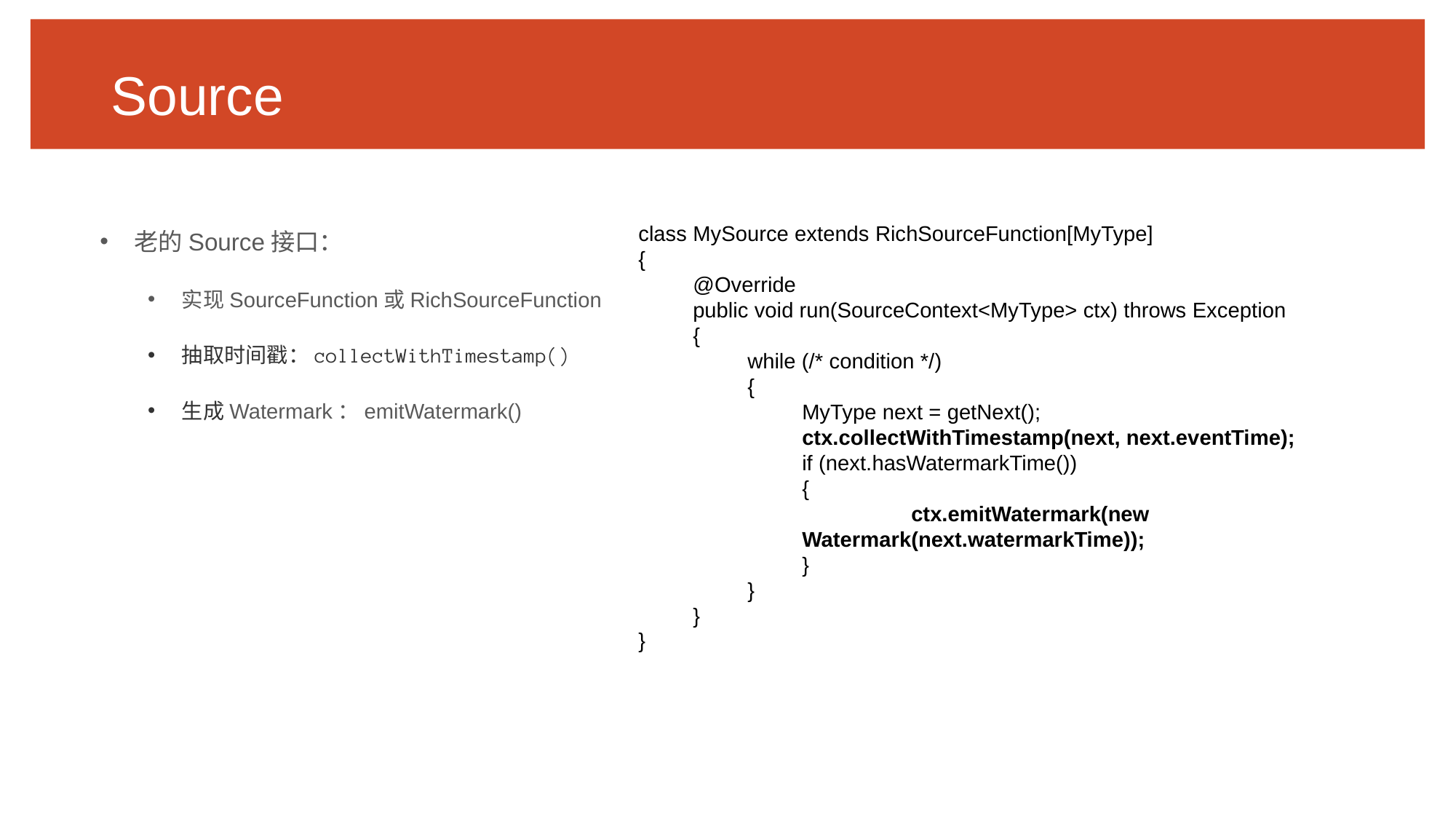

# Source
class MySource extends RichSourceFunction[MyType]
{
@Override
public void run(SourceContext<MyType> ctx) throws Exception
{
while (/* condition */)
{
MyType next = getNext();
ctx.collectWithTimestamp(next, next.eventTime);
if (next.hasWatermarkTime())
{
	ctx.emitWatermark(new Watermark(next.watermarkTime));
}
}
}
}
老的Source接口：
实现SourceFunction或RichSourceFunction
抽取时间戳：collectWithTimestamp()
生成Watermark：emitWatermark()